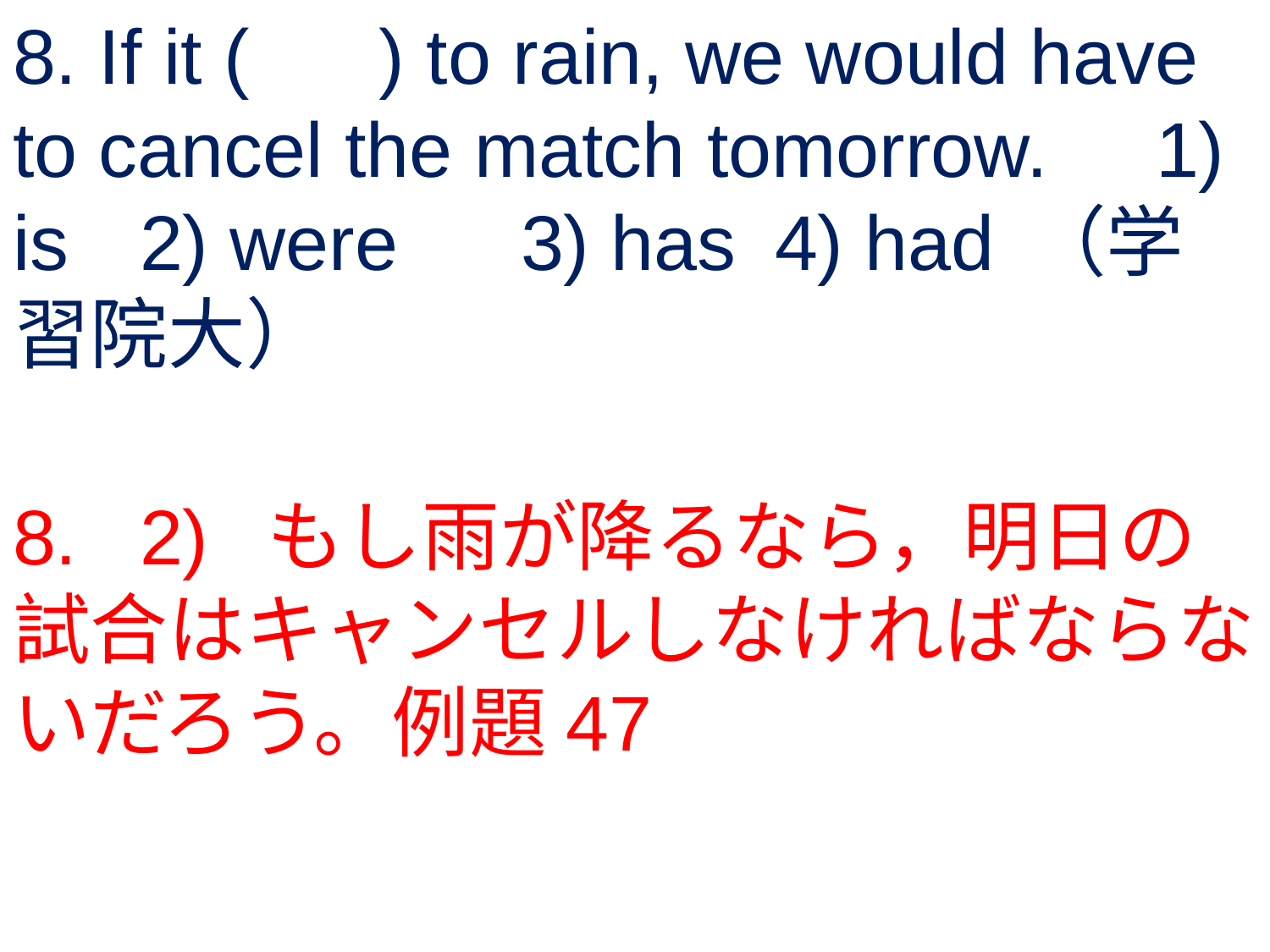

# 8. If it (      ) to rain, we would have to cancel the match tomorrow.	1) is	2) were	3) has	4) had	（学習院大）
8.	2) 	もし雨が降るなら，明日の試合はキャンセルしなければならないだろう。例題47